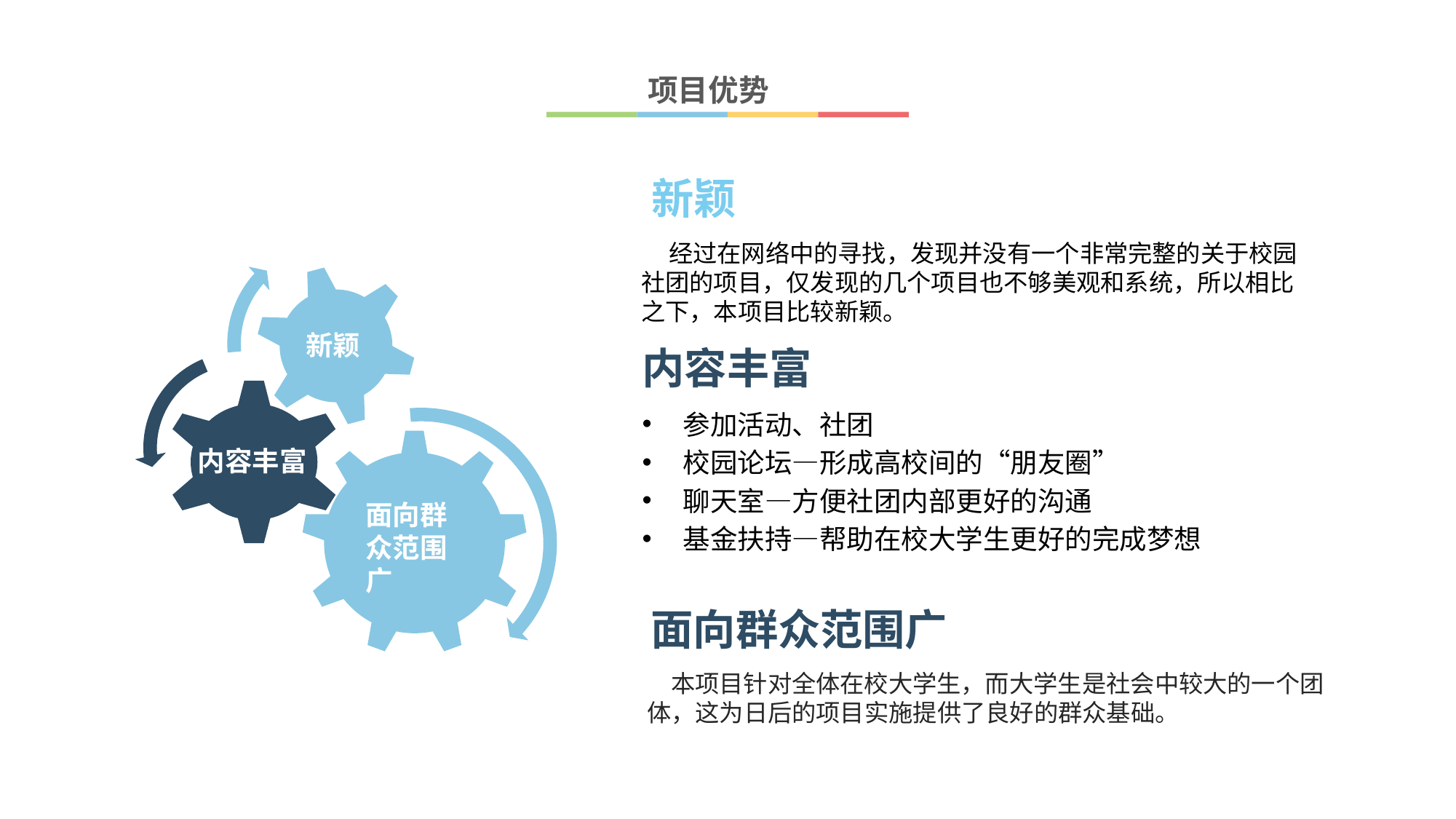

项目优势

新颖
    经过在网络中的寻找，发现并没有一个非常完整的关于校园社团的项目，仅发现的几个项目也不够美观和系统，所以相比之下，本项目比较新颖。

新颖
内容丰富
参加活动、社团
校园论坛—形成高校间的“朋友圈”
聊天室—方便社团内部更好的沟通
基金扶持—帮助在校大学生更好的完成梦想

内容丰富

面向群众范围广
面向群众范围广
    本项目针对全体在校大学生，而大学生是社会中较大的一个团体，这为日后的项目实施提供了良好的群众基础。